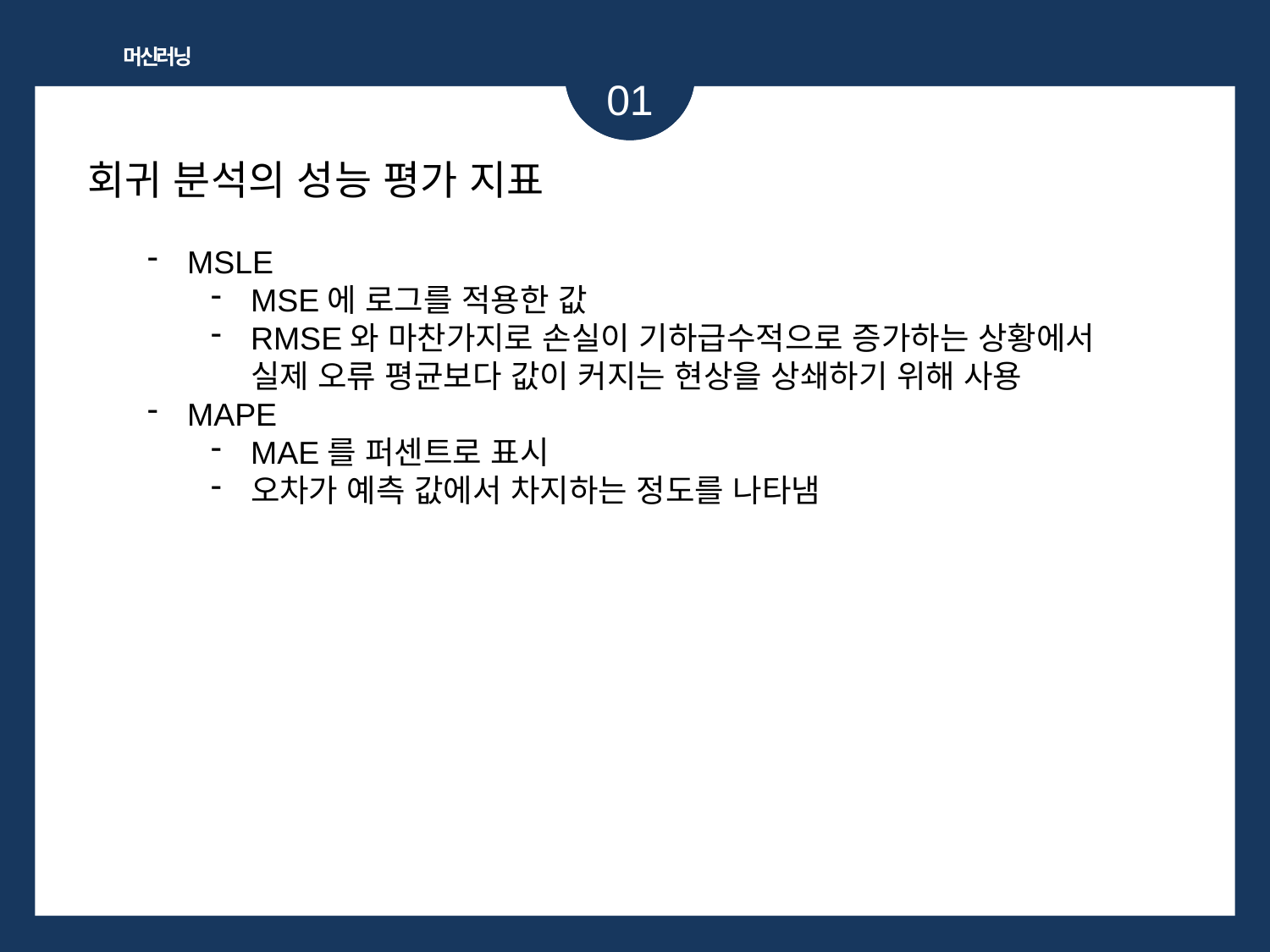

머신러닝
01
회귀 분석의 성능 평가 지표
MSLE
MSE에 로그를 적용한 값
RMSE와 마찬가지로 손실이 기하급수적으로 증가하는 상황에서 실제 오류 평균보다 값이 커지는 현상을 상쇄하기 위해 사용
MAPE
MAE를 퍼센트로 표시
오차가 예측 값에서 차지하는 정도를 나타냄